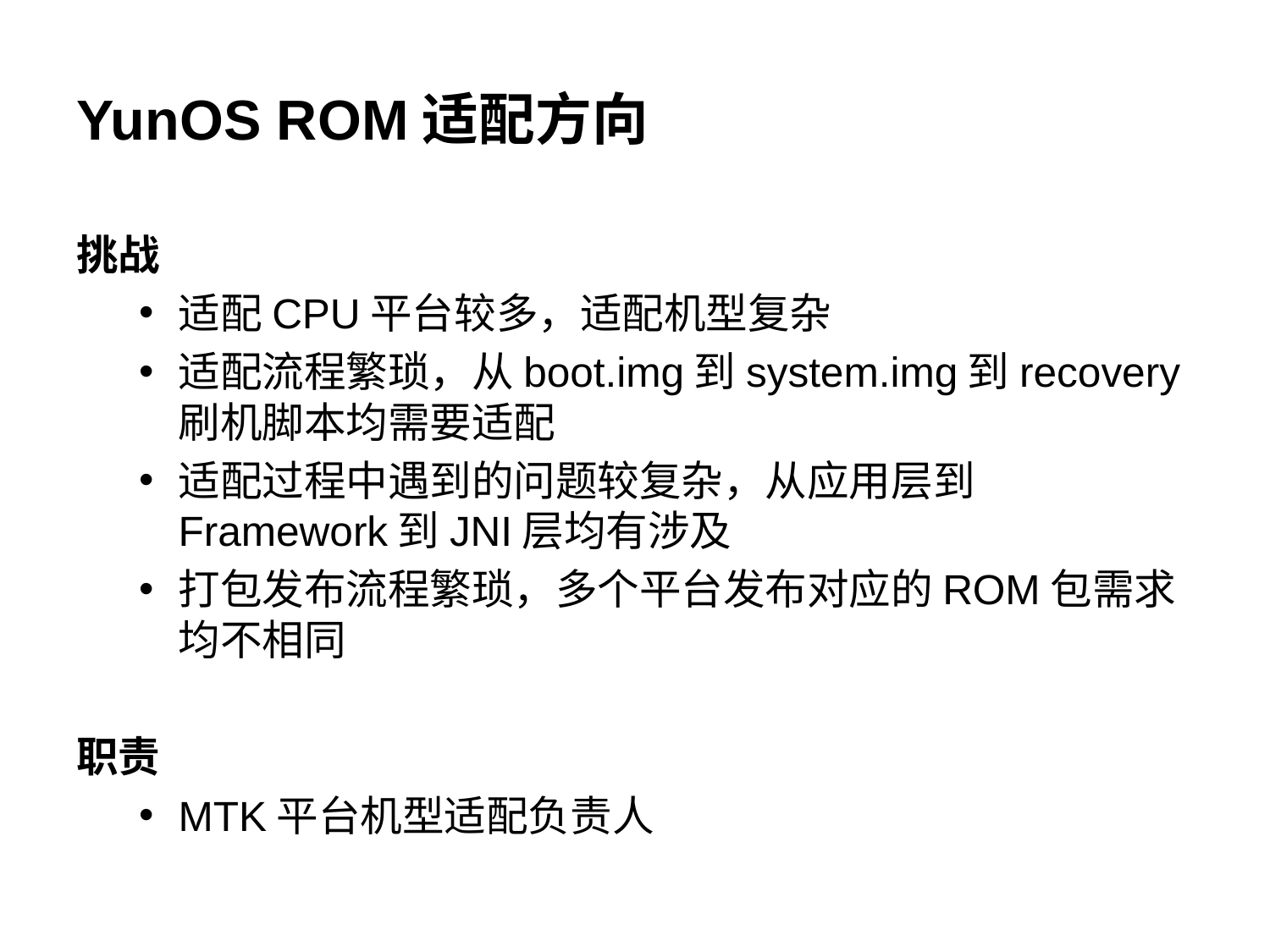

# YunOS ROM适配方向
挑战
适配CPU平台较多，适配机型复杂
适配流程繁琐，从boot.img到system.img到recovery刷机脚本均需要适配
适配过程中遇到的问题较复杂，从应用层到Framework到JNI层均有涉及
打包发布流程繁琐，多个平台发布对应的ROM包需求均不相同

职责
MTK平台机型适配负责人